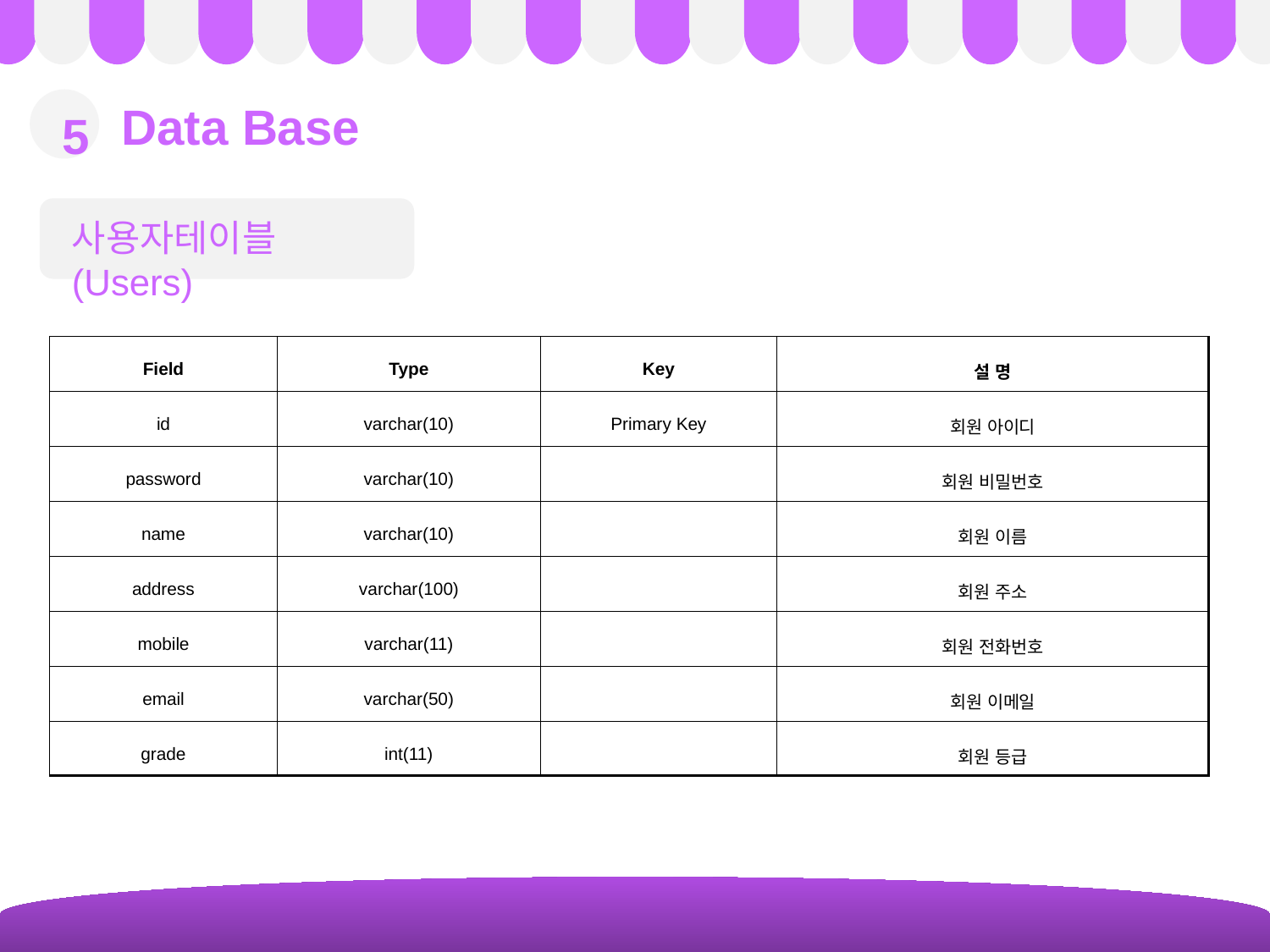

Data Base
5

사용자테이블(Users)

| Field | Type | Key | 설 명 |
| --- | --- | --- | --- |
| id | varchar(10) | Primary Key | 회원 아이디 |
| password | varchar(10) |  | 회원 비밀번호 |
| name | varchar(10) |  | 회원 이름 |
| address | varchar(100) |  | 회원 주소 |
| mobile | varchar(11) |  | 회원 전화번호 |
| email | varchar(50) |  | 회원 이메일 |
| grade | int(11) |  | 회원 등급 |